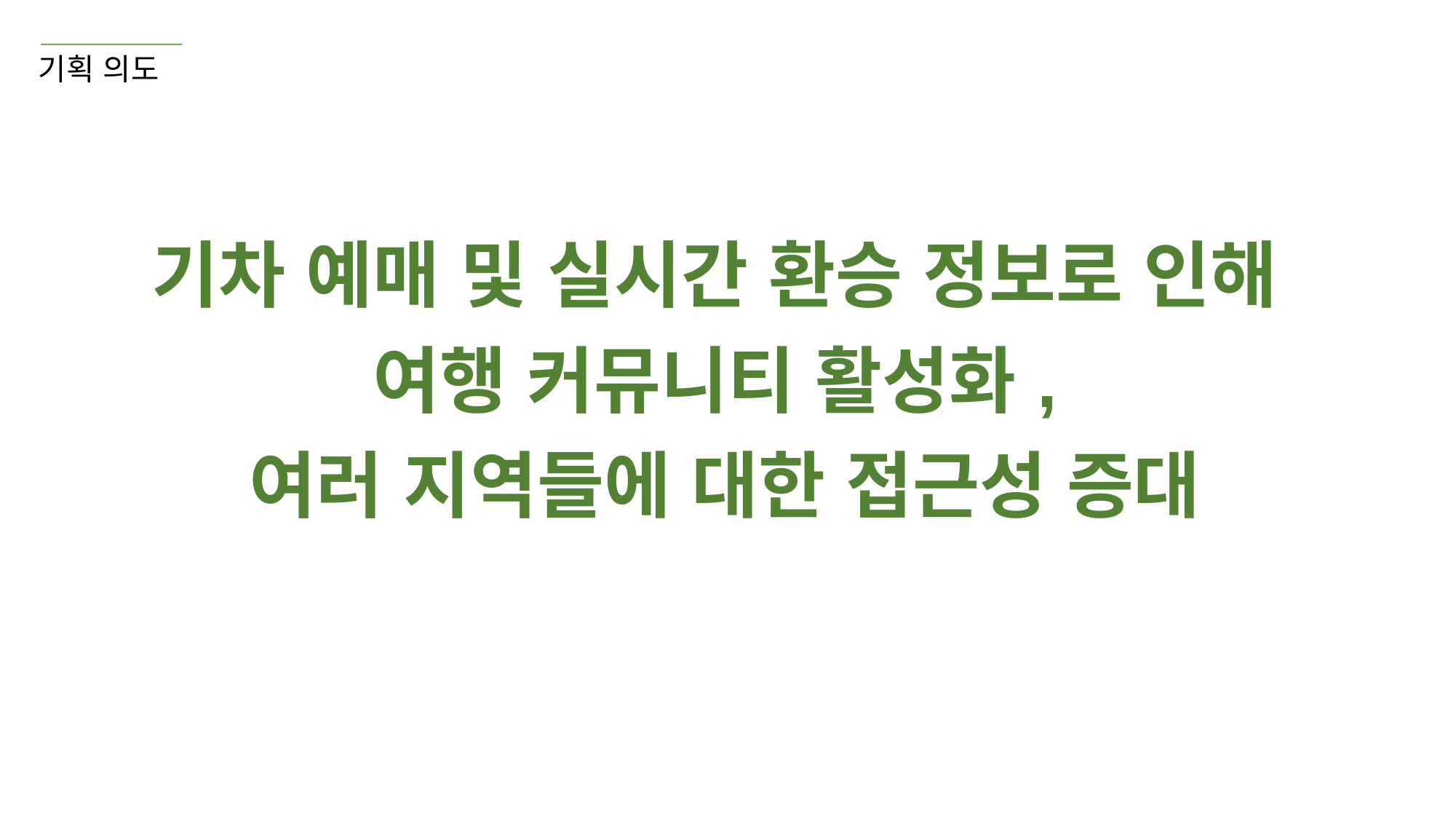

기획 의도
| 기차 예매 및 실시간 환승 정보로 인해 여행 커뮤니티 활성화, 여러 지역들에 대한 접근성 증대 |
| --- |